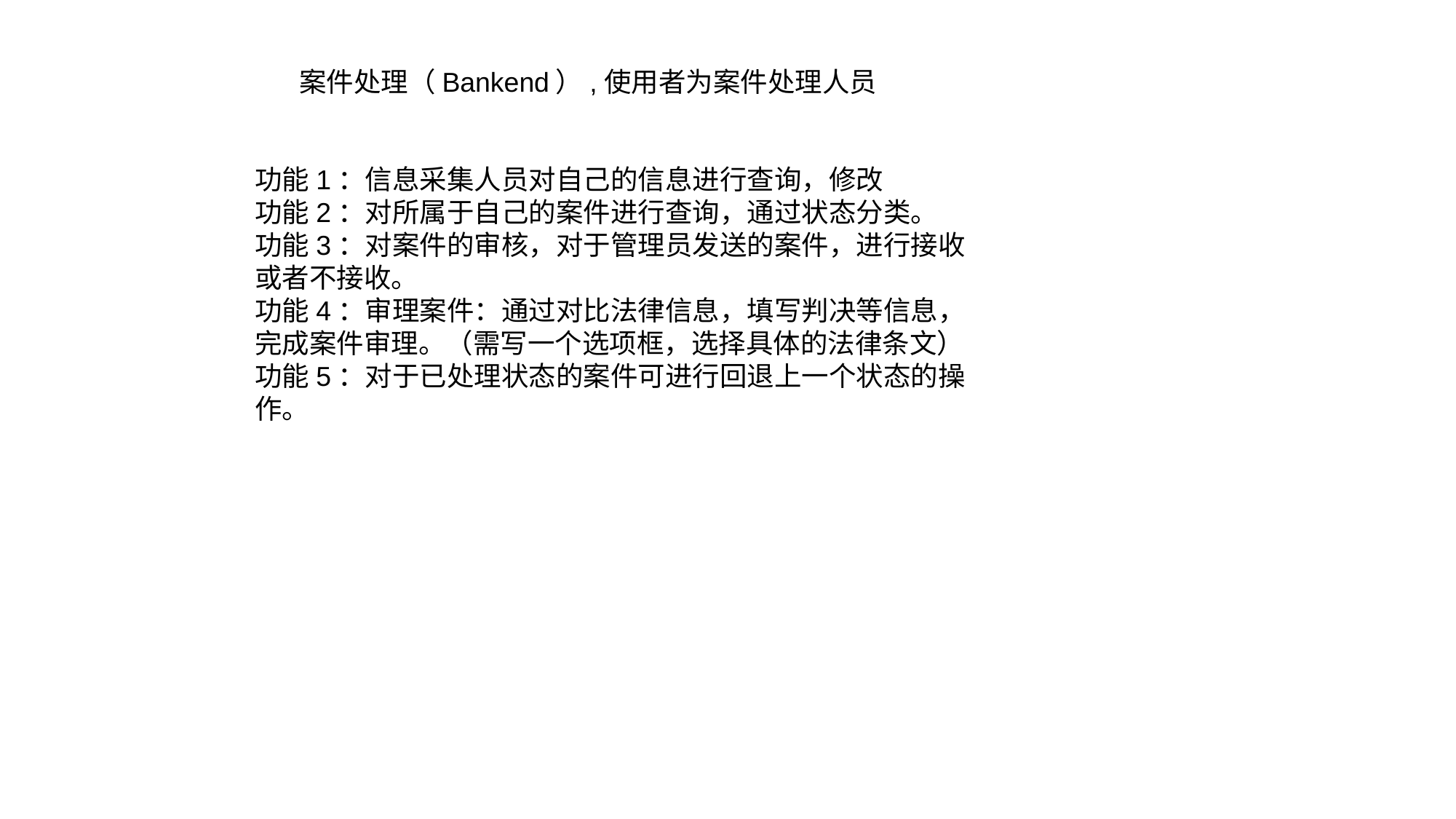

案件处理（Bankend）,使用者为案件处理人员
功能1：信息采集人员对自己的信息进行查询，修改
功能2：对所属于自己的案件进行查询，通过状态分类。
功能3：对案件的审核，对于管理员发送的案件，进行接收或者不接收。
功能4：审理案件：通过对比法律信息，填写判决等信息，完成案件审理。（需写一个选项框，选择具体的法律条文）
功能5：对于已处理状态的案件可进行回退上一个状态的操作。